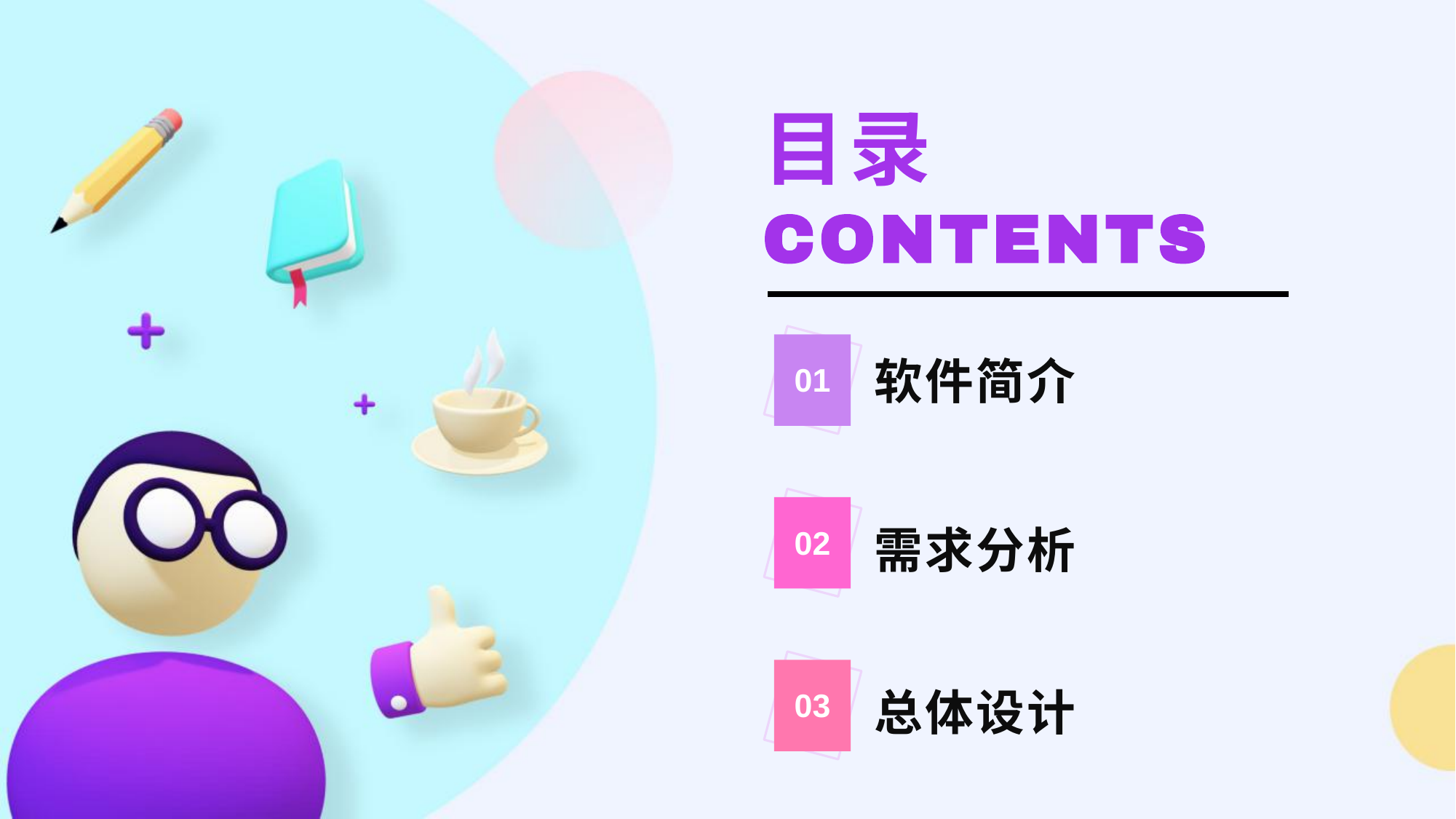

目录 CONTENTS

软件简介

01
需求分析

02
总体设计

03